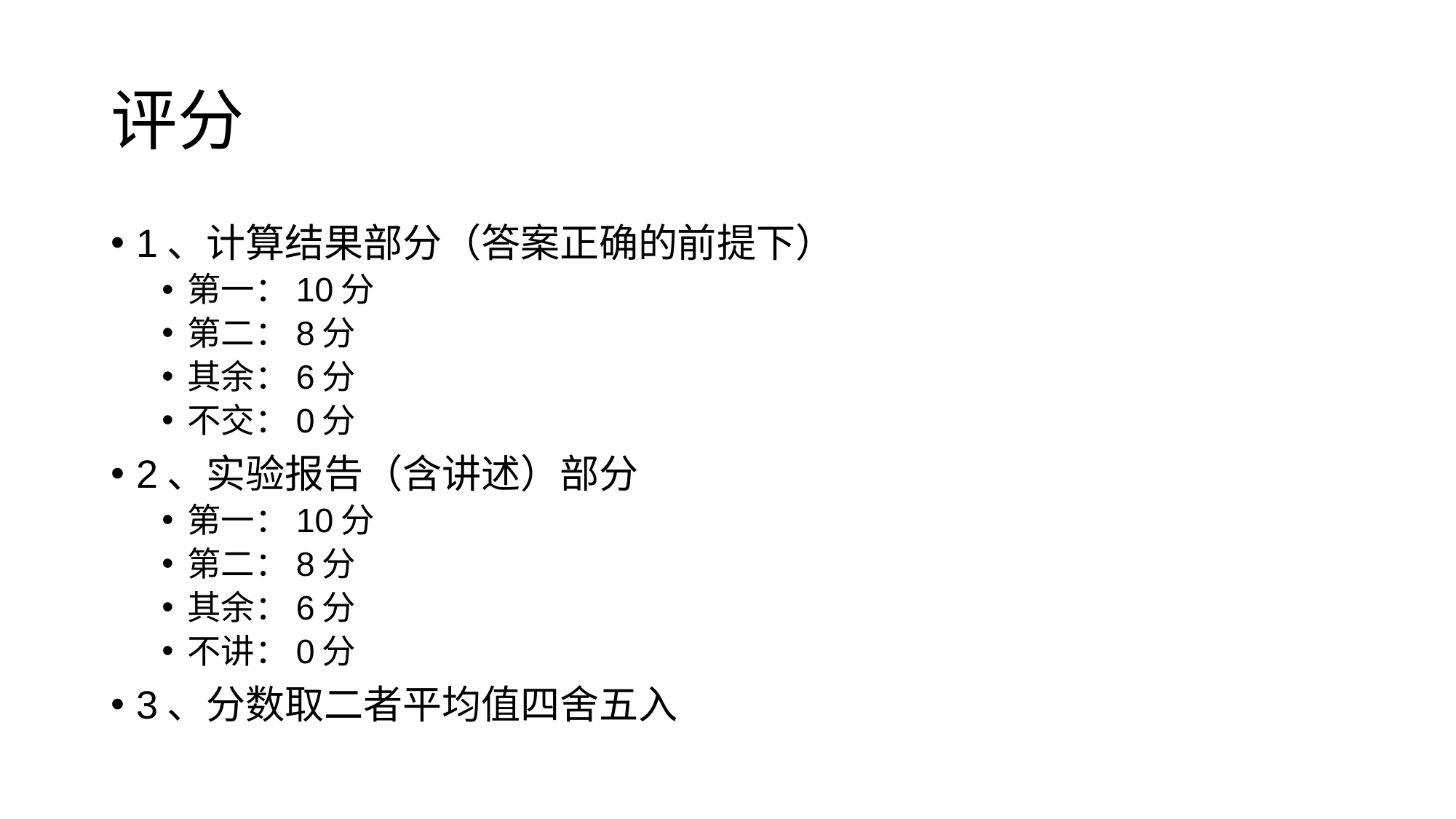

# 评分
1、计算结果部分（答案正确的前提下）
第一：10分
第二：8分
其余：6分
不交：0分
2、实验报告（含讲述）部分
第一：10分
第二：8分
其余：6分
不讲：0分
3、分数取二者平均值四舍五入